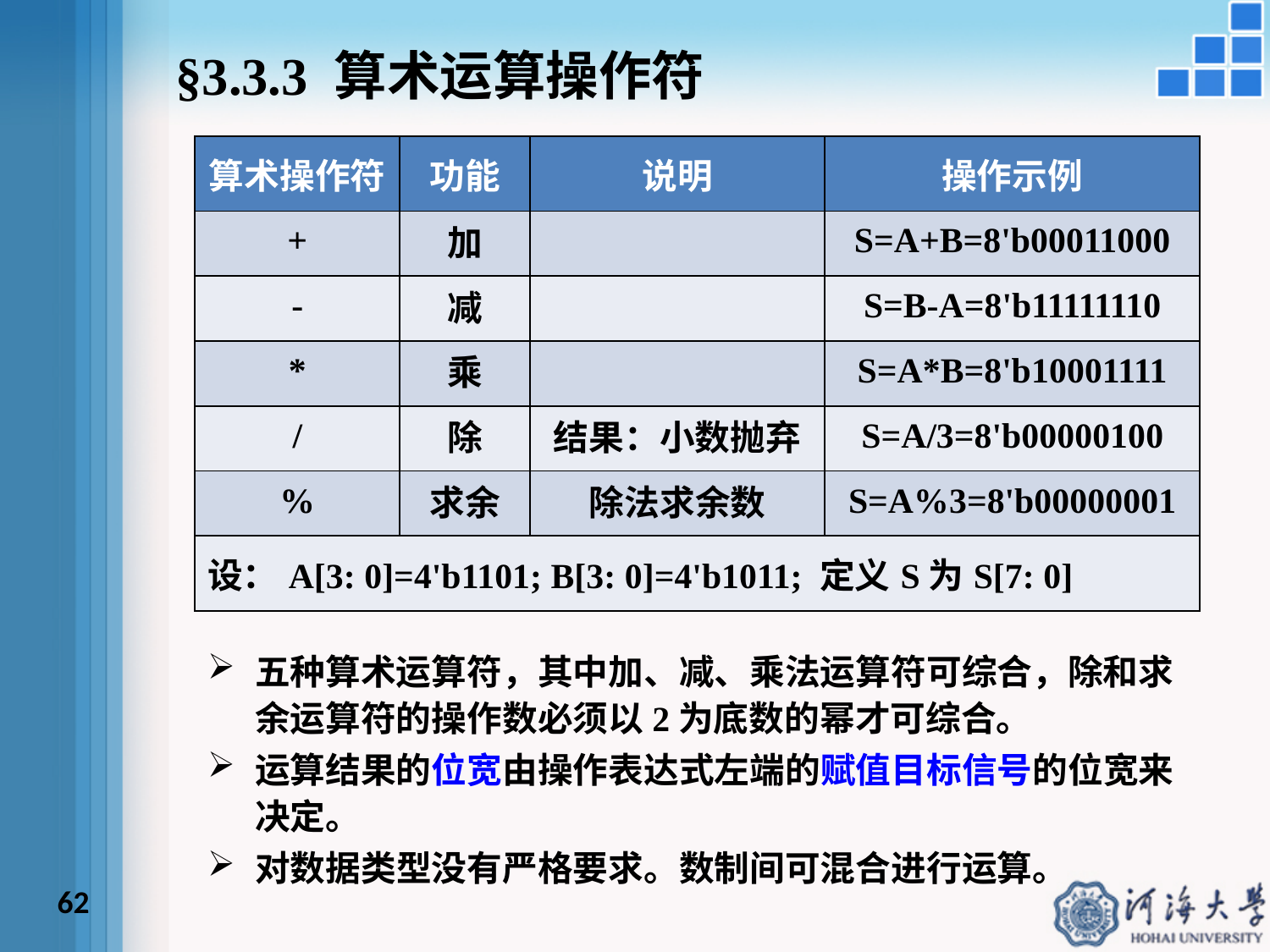

§3.3.3 算术运算操作符
| 算术操作符 | 功能 | 说明 | 操作示例 |
| --- | --- | --- | --- |
| + | 加 |  | S=A+B=8'b00011000 |
| - | 减 |  | S=B-A=8'b11111110 |
| \* | 乘 |  | S=A\*B=8'b10001111 |
| / | 除 | 结果：小数抛弃 | S=A/3=8'b00000100 |
| % | 求余 | 除法求余数 | S=A%3=8'b00000001 |
| 设：A[3: 0]=4'b1101; B[3: 0]=4'b1011; 定义S为S[7: 0] |  |  |  |
五种算术运算符，其中加、减、乘法运算符可综合，除和求余运算符的操作数必须以2为底数的幂才可综合。
运算结果的位宽由操作表达式左端的赋值目标信号的位宽来决定。
对数据类型没有严格要求。数制间可混合进行运算。
62